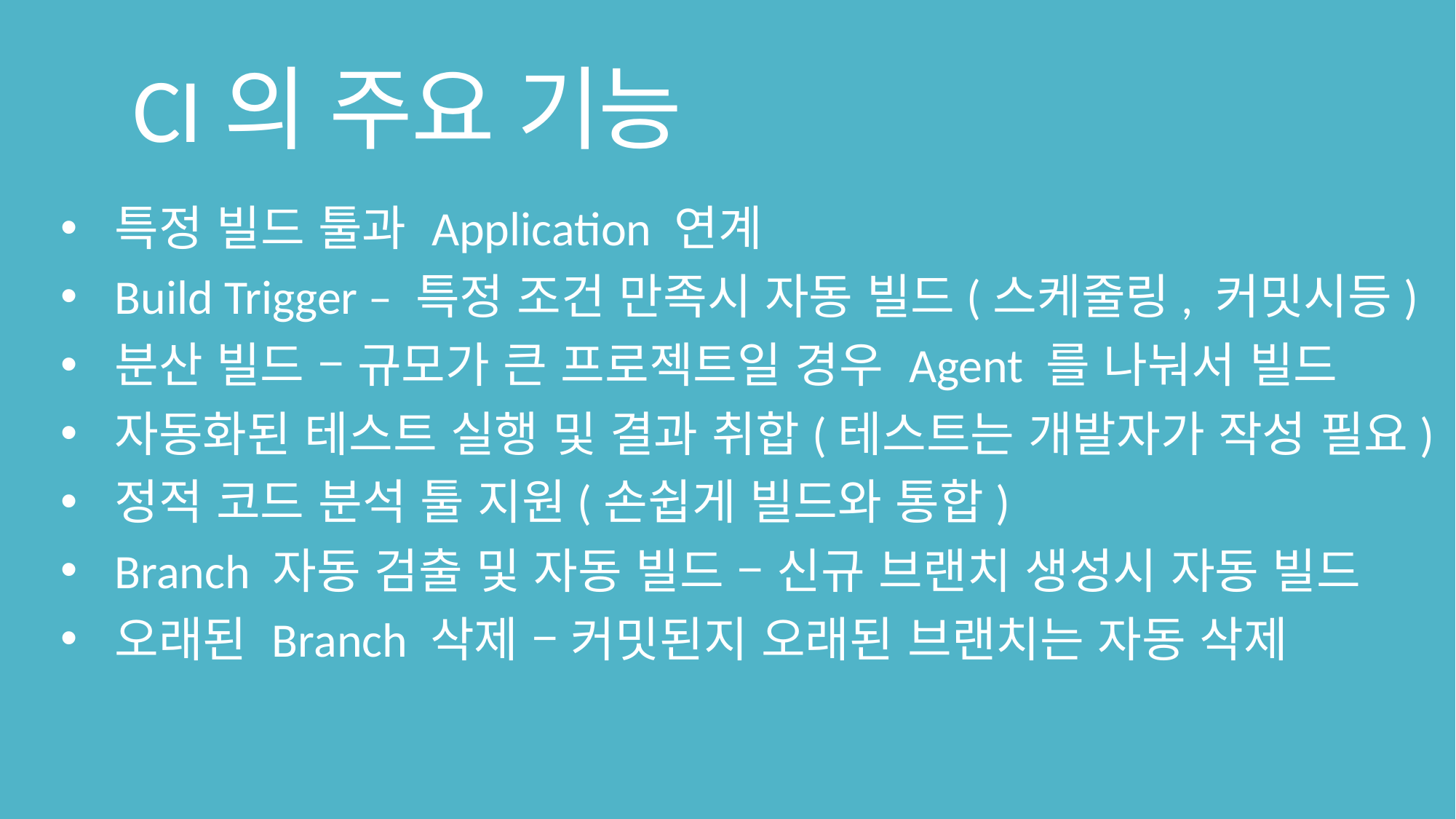

# CI의 주요 기능
특정 빌드 툴과 Application 연계
Build Trigger – 특정 조건 만족시 자동 빌드(스케줄링, 커밋시등)
분산 빌드 – 규모가 큰 프로젝트일 경우 Agent 를 나눠서 빌드
자동화된 테스트 실행 및 결과 취합(테스트는 개발자가 작성 필요)
정적 코드 분석 툴 지원(손쉽게 빌드와 통합)
Branch 자동 검출 및 자동 빌드 – 신규 브랜치 생성시 자동 빌드
오래된 Branch 삭제 – 커밋된지 오래된 브랜치는 자동 삭제